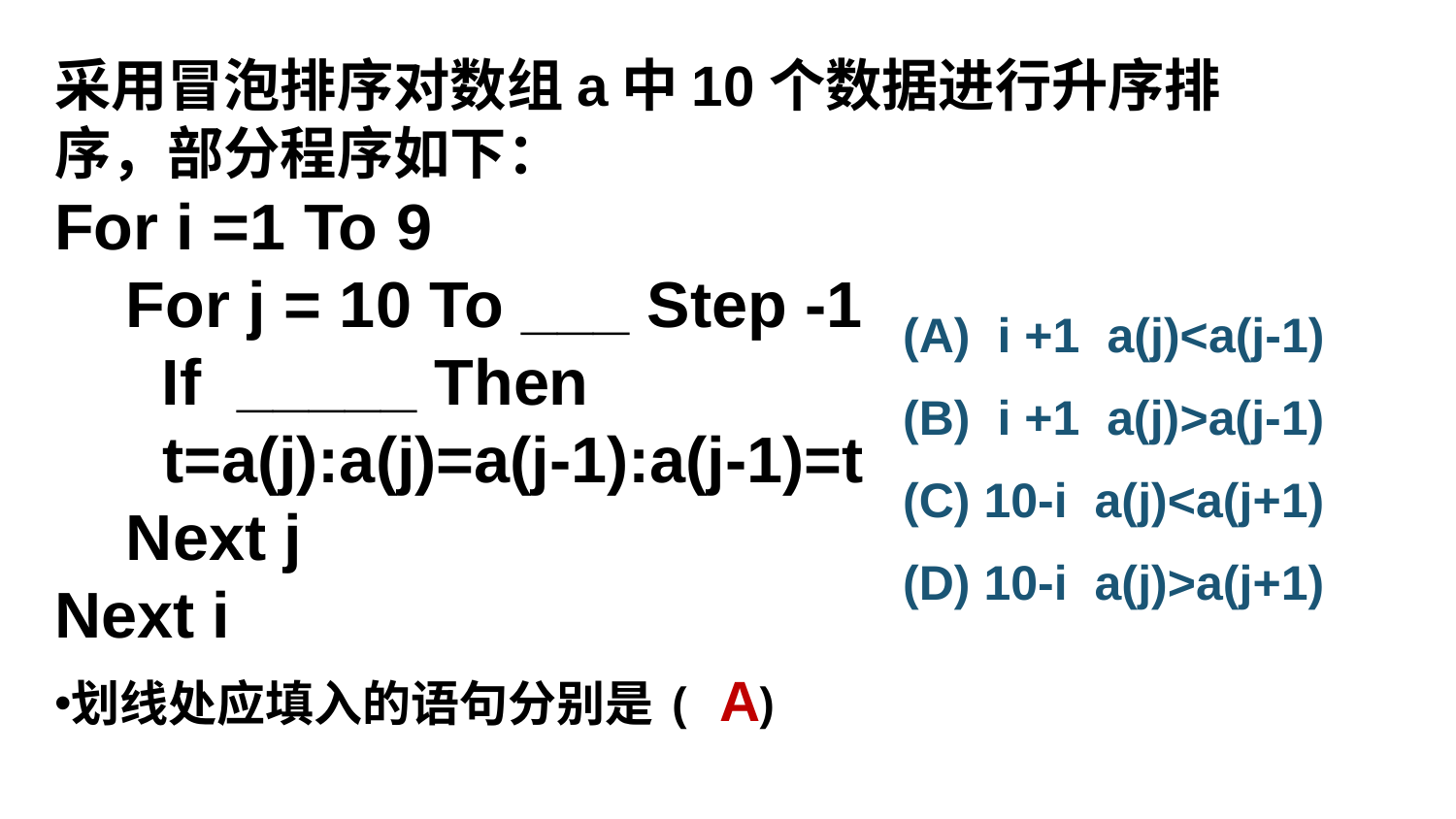

采用冒泡排序对数组a中10个数据进行升序排序，部分程序如下：
For i =1 To 9
    For j = 10 To ___ Step -1
      If  _____ Then
      t=a(j):a(j)=a(j-1):a(j-1)=t
    Next j
Next i

(A)  i +1  a(j)<a(j-1)
(B)  i +1  a(j)>a(j-1)
(C) 10-i  a(j)<a(j+1)
(D) 10-i  a(j)>a(j+1)

划线处应填入的语句分别是(  )
A